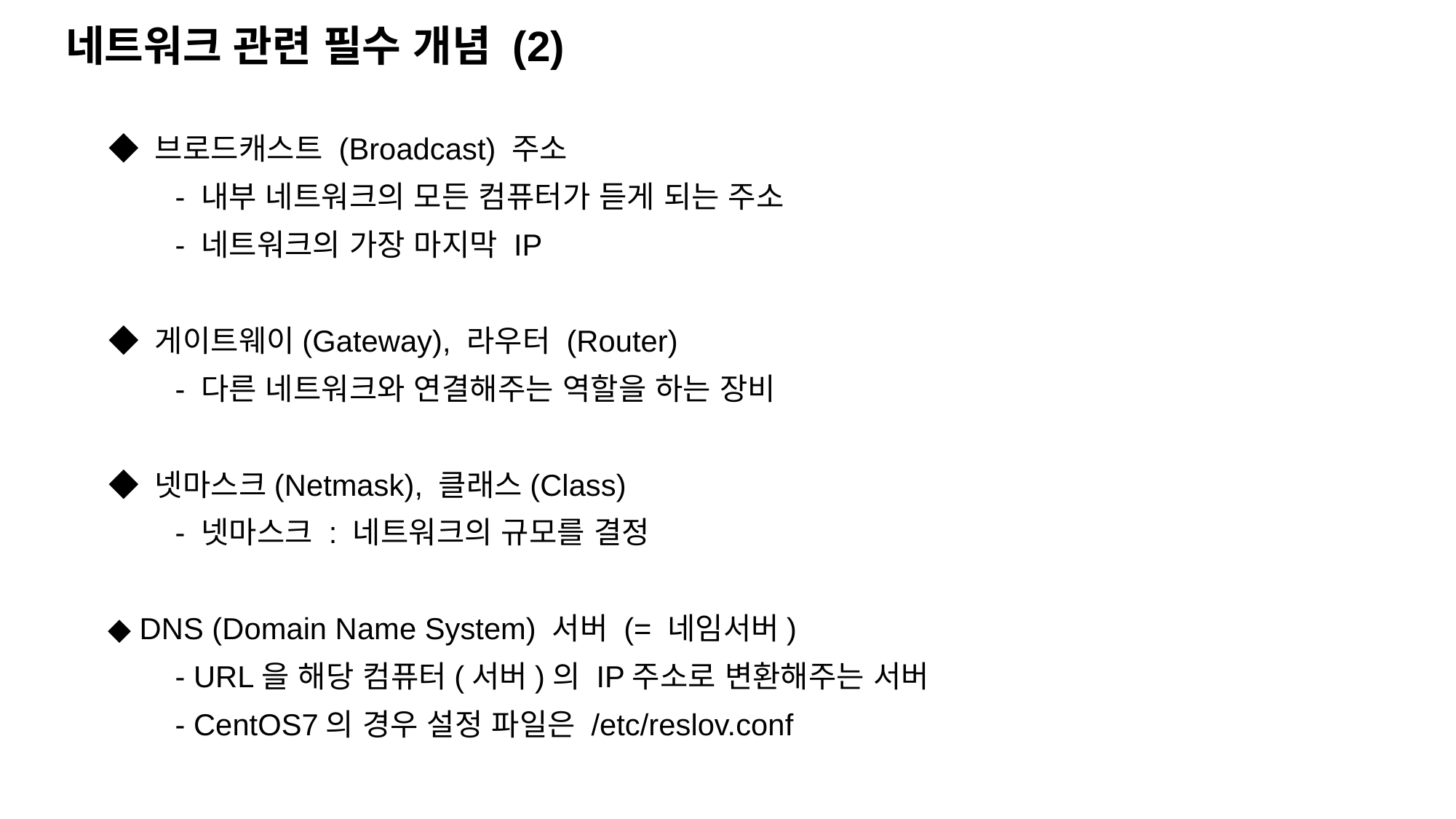

네트워크 관련 필수 개념 (2)

     ◆ 브로드캐스트 (Broadcast) 주소
	- 내부 네트워크의 모든 컴퓨터가 듣게 되는 주소
	- 네트워크의 가장 마지막 IP

     ◆ 게이트웨이(Gateway), 라우터 (Router)
	- 다른 네트워크와 연결해주는 역할을 하는 장비

     ◆ 넷마스크(Netmask), 클래스(Class)
	- 넷마스크 : 네트워크의 규모를 결정

     ◆ DNS (Domain Name System) 서버 (= 네임서버)
	- URL을 해당 컴퓨터(서버)의 IP주소로 변환해주는 서버
	- CentOS7의 경우 설정 파일은 /etc/reslov.conf